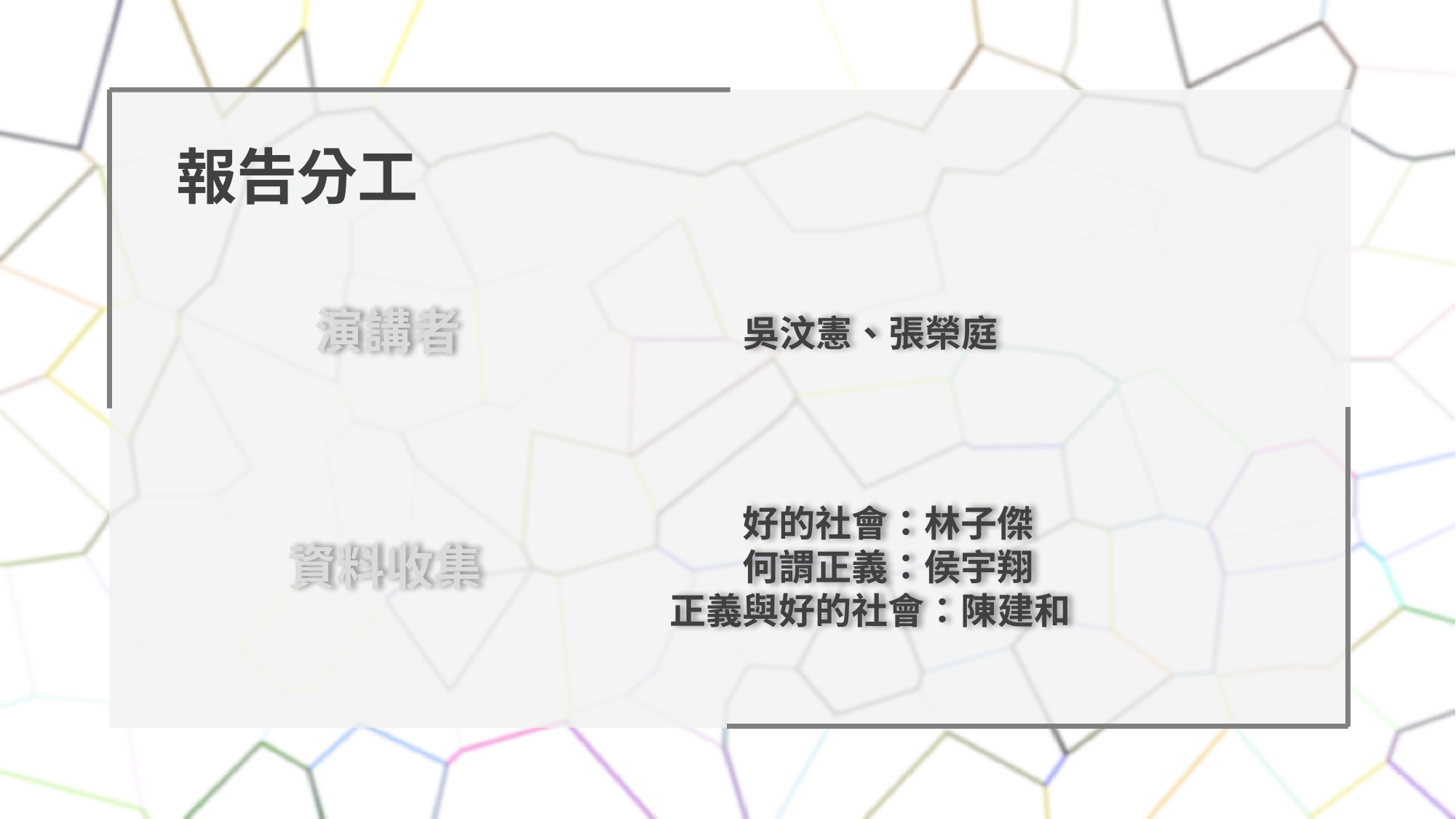

報告分工

演講者
吳汶憲、張榮庭
好的社會：林子傑
何謂正義：侯宇翔
正義與好的社會：陳建和
資料收集